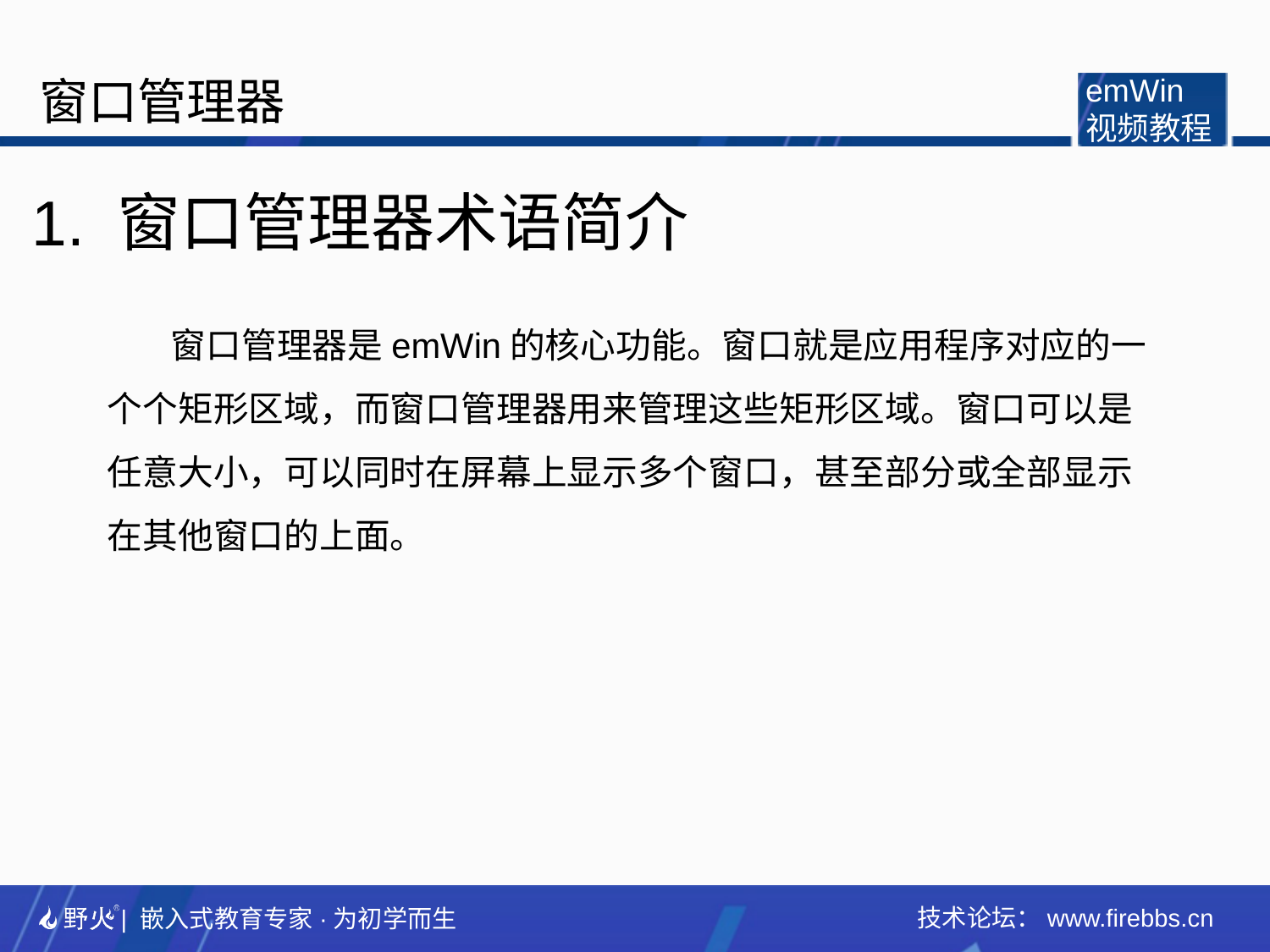

窗口管理器
emWin
视频教程
1. 窗口管理器术语简介
窗口管理器是emWin的核心功能。窗口就是应用程序对应的一个个矩形区域，而窗口管理器用来管理这些矩形区域。窗口可以是任意大小，可以同时在屏幕上显示多个窗口，甚至部分或全部显示在其他窗口的上面。